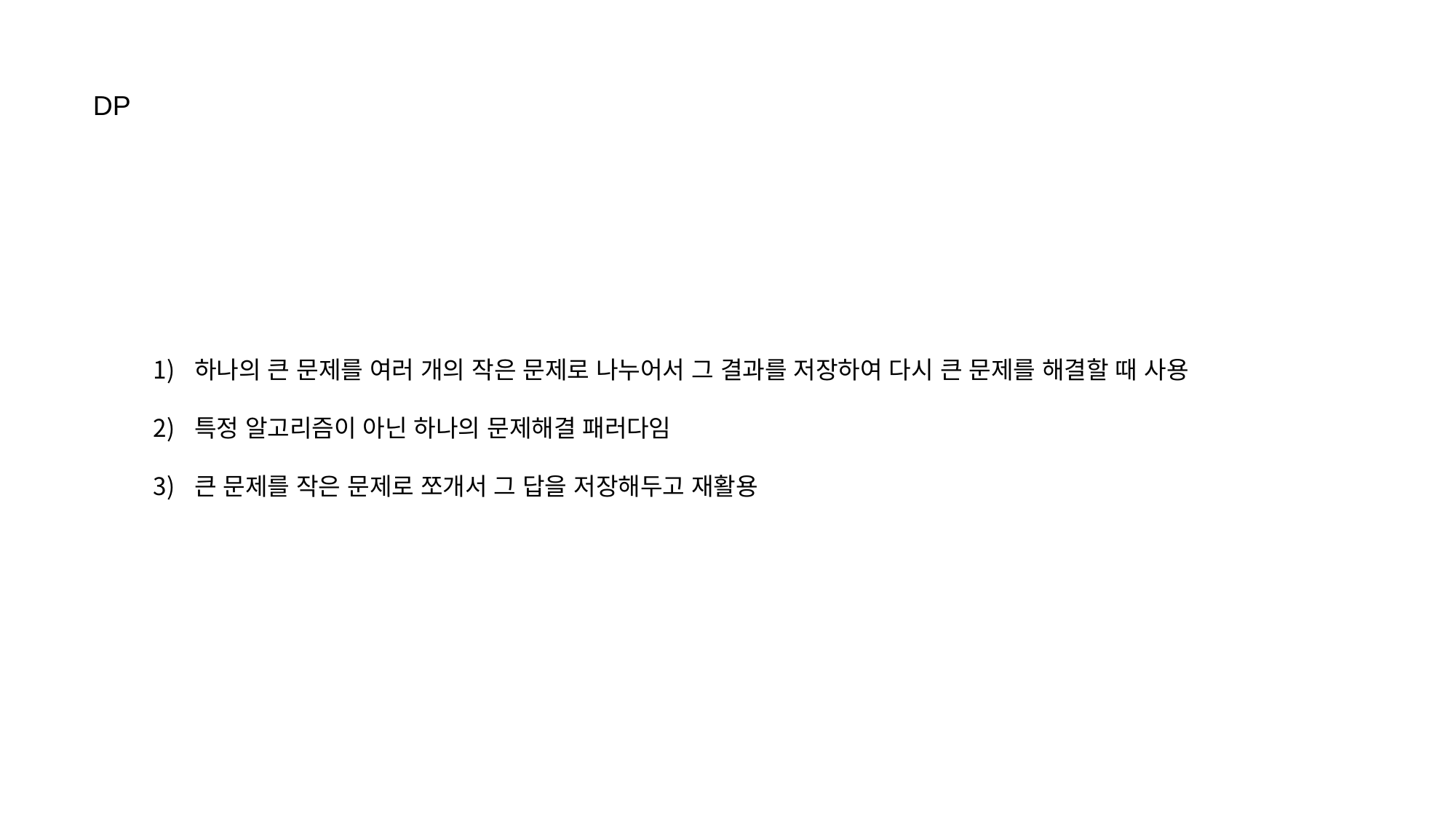

DP
하나의 큰 문제를 여러 개의 작은 문제로 나누어서 그 결과를 저장하여 다시 큰 문제를 해결할 때 사용
특정 알고리즘이 아닌 하나의 문제해결 패러다임
큰 문제를 작은 문제로 쪼개서 그 답을 저장해두고 재활용